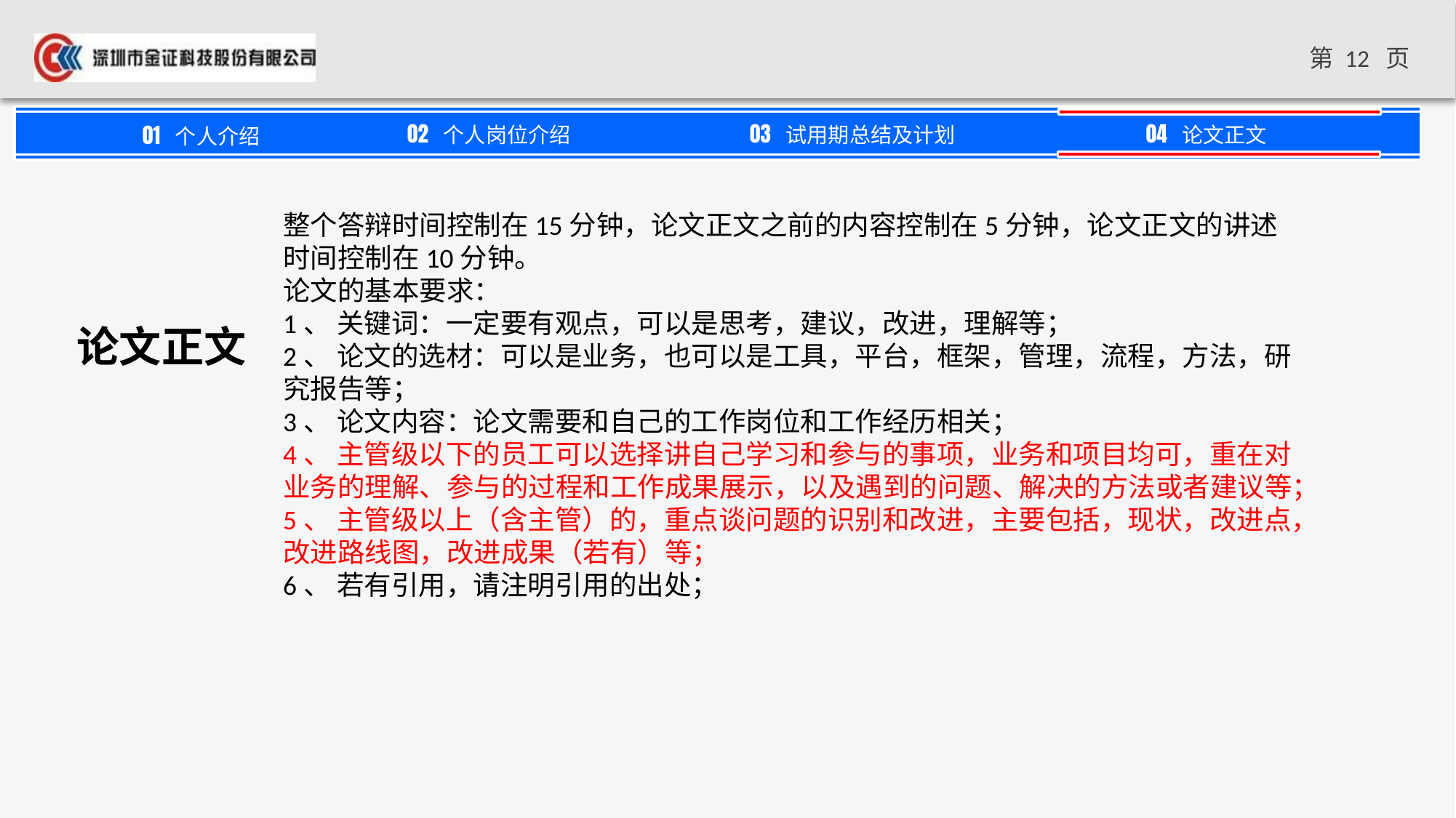

整个答辩时间控制在15分钟，论文正文之前的内容控制在5分钟，论文正文的讲述时间控制在10分钟。
论文的基本要求：
1、 关键词：一定要有观点，可以是思考，建议，改进，理解等；
2、 论文的选材：可以是业务，也可以是工具，平台，框架，管理，流程，方法，研究报告等；
3、 论文内容：论文需要和自己的工作岗位和工作经历相关；
4、 主管级以下的员工可以选择讲自己学习和参与的事项，业务和项目均可，重在对业务的理解、参与的过程和工作成果展示，以及遇到的问题、解决的方法或者建议等；
5、 主管级以上（含主管）的，重点谈问题的识别和改进，主要包括，现状，改进点，改进路线图，改进成果（若有）等；
6、 若有引用，请注明引用的出处；

论文正文